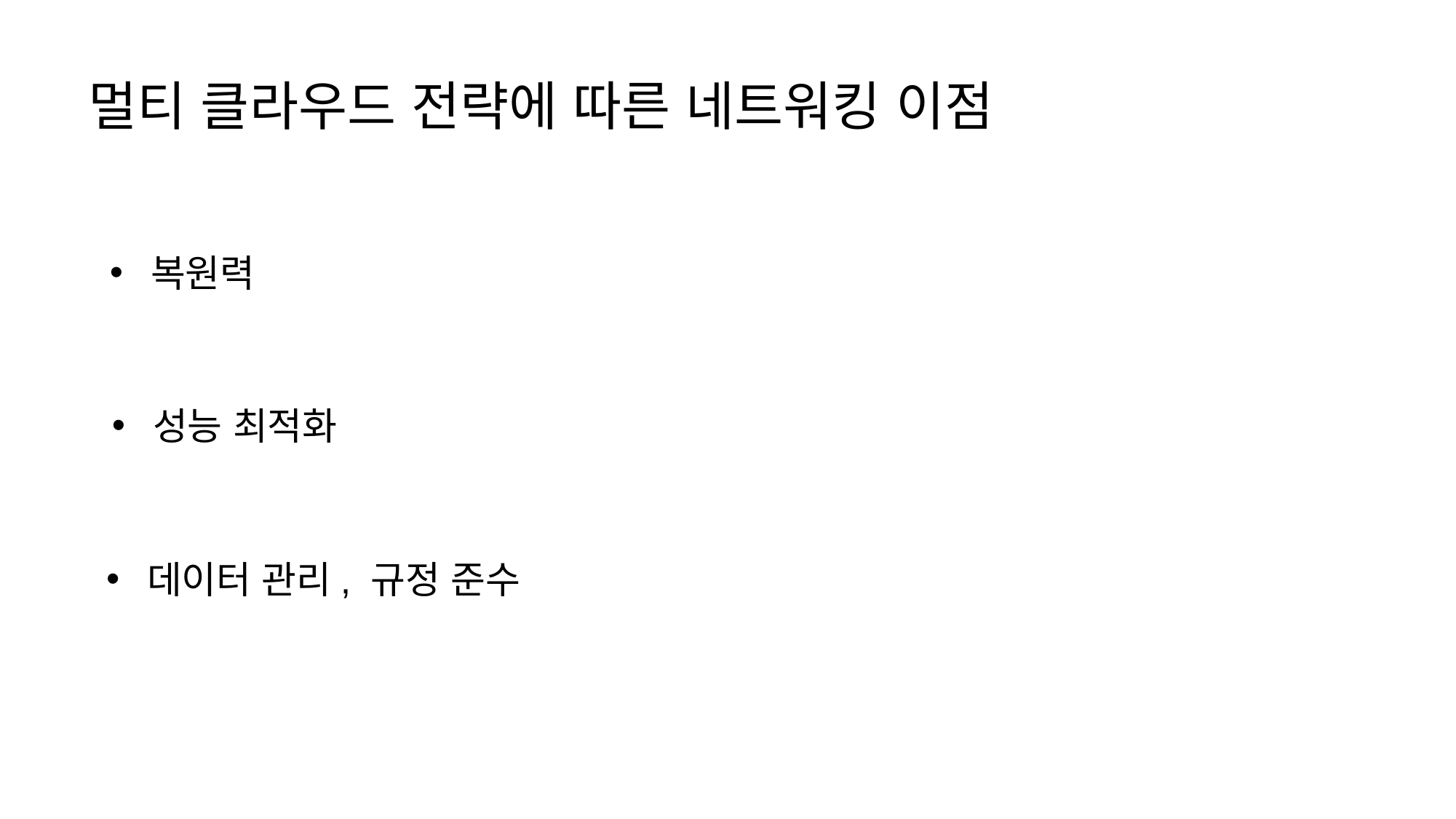

멀티 클라우드 전략에 따른 네트워킹 이점
복원력
성능 최적화
데이터 관리, 규정 준수